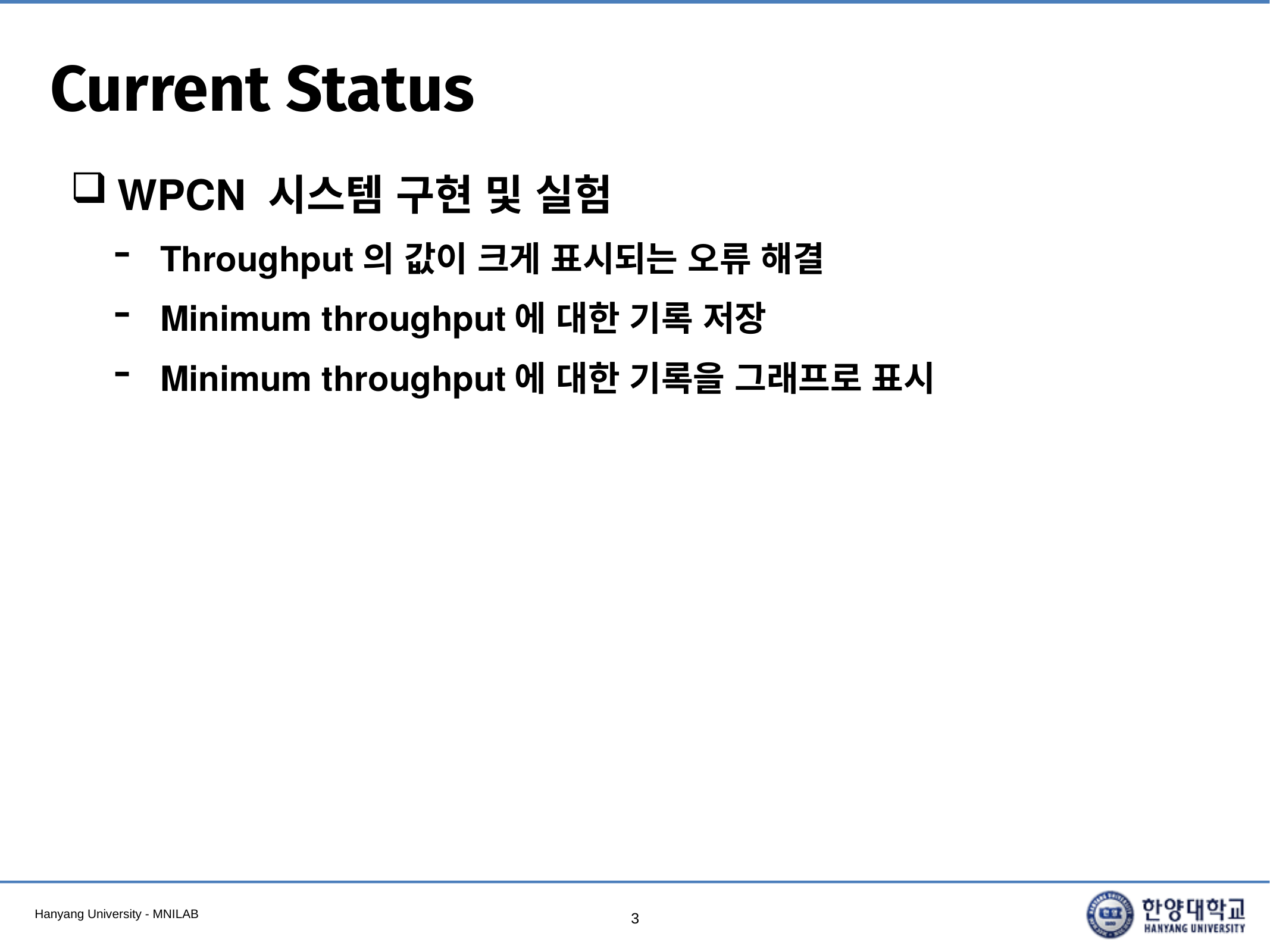

# Current Status
WPCN 시스템 구현 및 실험
Throughput의 값이 크게 표시되는 오류 해결
Minimum throughput에 대한 기록 저장
Minimum throughput에 대한 기록을 그래프로 표시
3